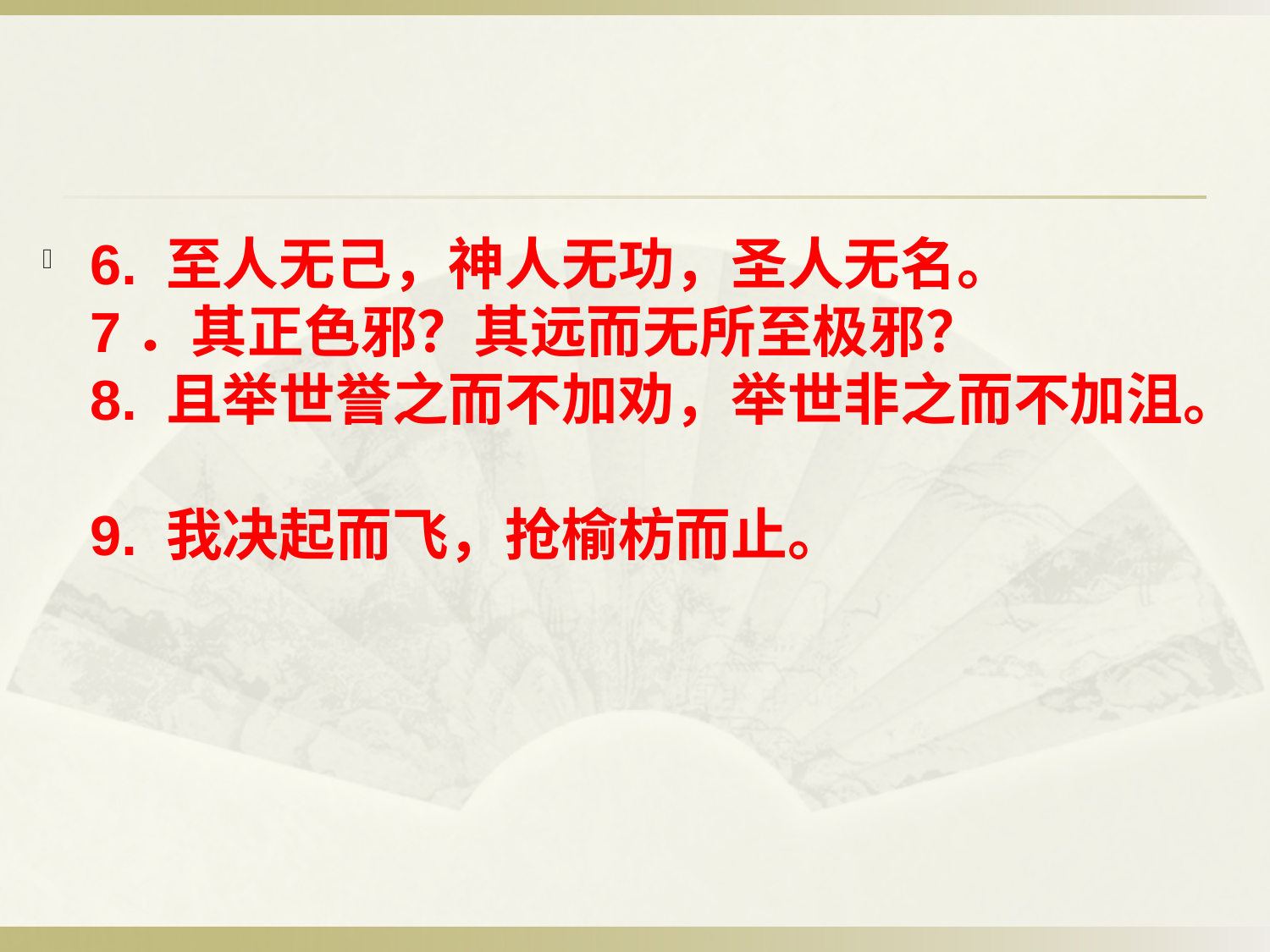

#
6. 至人无己，神人无功，圣人无名。
7．其正色邪？其远而无所至极邪？
8. 且举世誉之而不加劝，举世非之而不加沮。
9. 我决起而飞，抢榆枋而止。